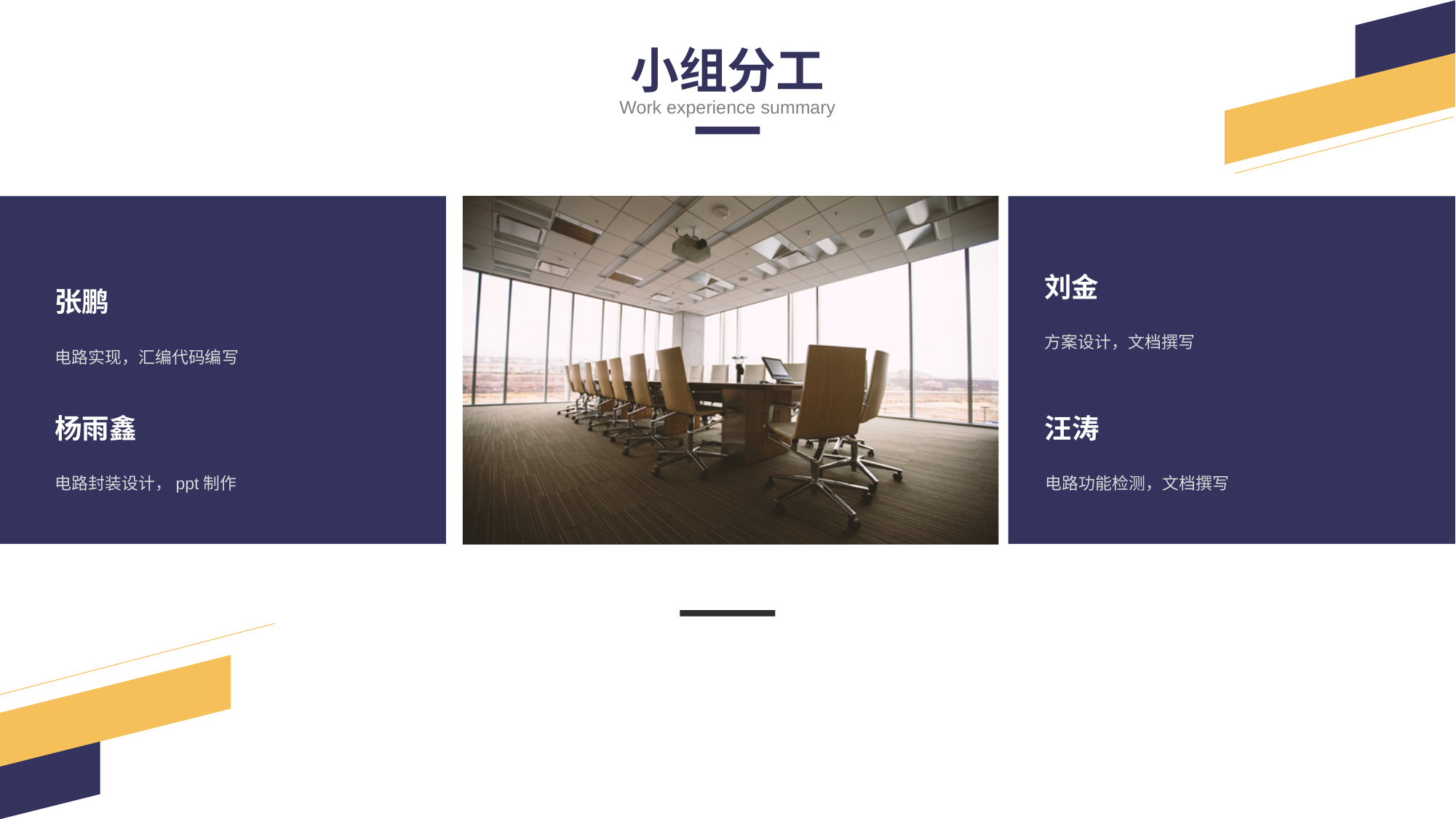

小组分工

Work experience summary

刘金
方案设计，文档撰写
张鹏
电路实现，汇编代码编写
杨雨鑫
电路封装设计，ppt制作
汪涛
电路功能检测，文档撰写